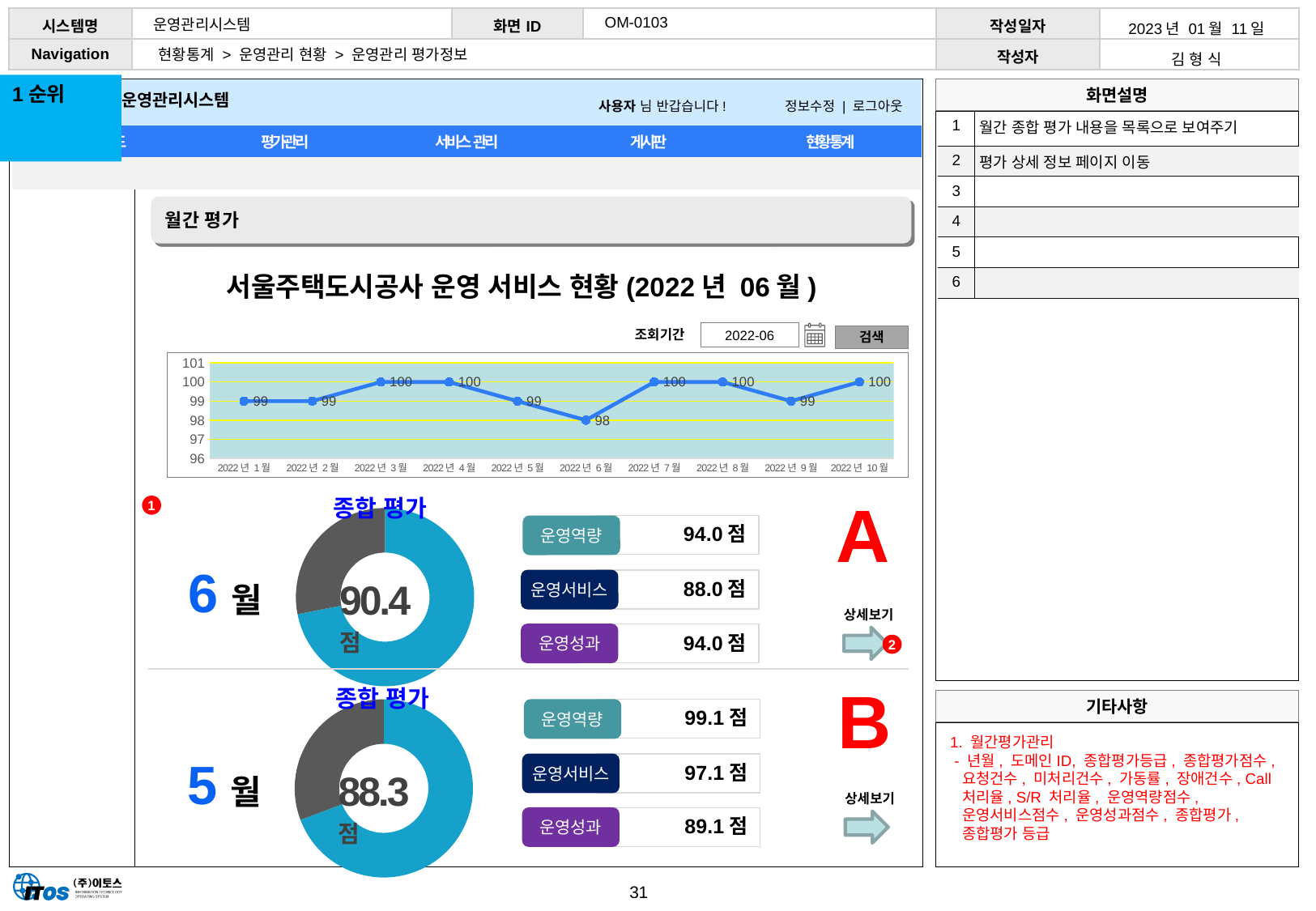

OM-0103
운영관리시스템
| 2023년 01월 11일 |
| --- |
| 김 형 식 |
현황통계 > 운영관리 현황 > 운영관리 평가정보
1순위
| 1 | 월간 종합 평가 내용을 목록으로 보여주기 |
| --- | --- |
| 2 | 평가 상세 정보 페이지 이동 |
| 3 |  |
| 4 |  |
| 5 |  |
| 6 |  |
월간 평가
서울주택도시공사 운영 서비스 현황(2022년 06월)
조회기간
2022-06

검색

### Chart

| Category | 점수 |
|---|---|
| 2022년 1월 | 99.0 |
| 2022년 2월 | 99.0 |
| 2022년 3월 | 100.0 |
| 2022년 4월 | 100.0 |
| 2022년 5월 | 99.0 |
| 2022년 6월 | 98.0 |
| 2022년 7월 | 100.0 |
| 2022년 8월 | 100.0 |
| 2022년 9월 | 99.0 |
| 2022년 10월 | 100.0 |
A
종합 평가

### Chart

| Category | Sales |
|---|---|
| 1st Qtr | 8.2 |
| 2nd Qtr | 3.2 |
90.4점
1
94.0점
운영역량
6월
운영서비스
88.0점
상세보기
운영성과
94.0점

2
B
종합 평가

### Chart

| Category | Sales |
|---|---|
| 1st Qtr | 7.2 |
| 2nd Qtr | 3.2 |
88.3점
99.1점
운영역량
1. 월간평가관리
 - 년월, 도메인ID, 종합평가등급, 종합평가점수, 요청건수, 미처리건수, 가동률, 장애건수, Call처리율, S/R 처리율, 운영역량점수, 운영서비스점수, 운영성과점수, 종합평가, 종합평가 등급
5월
운영서비스
97.1점
상세보기
운영성과
89.1점